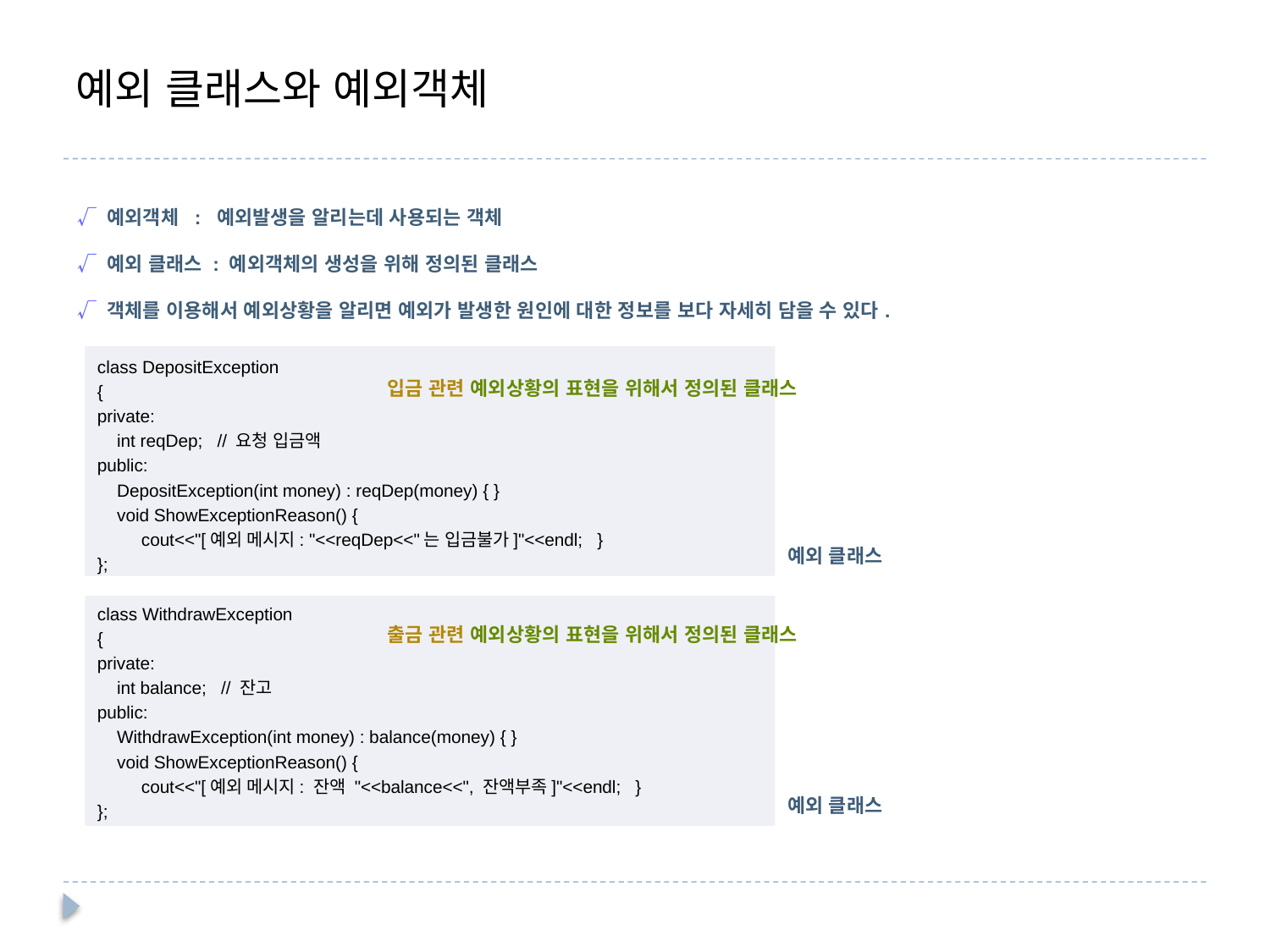

윤성우의 열혈
C++ 프로그래밍
# 예외 클래스와 예외객체
√ 예외객체  :  예외발생을 알리는데 사용되는 객체
√ 예외 클래스 : 예외객체의 생성을 위해 정의된 클래스
√ 객체를 이용해서 예외상황을 알리면 예외가 발생한 원인에 대한 정보를 보다 자세히 담을 수 있다.
class DepositException
{
private:
    int reqDep;   // 요청 입금액
public:
    DepositException(int money) : reqDep(money) { }
    void ShowExceptionReason() {
         cout<<"[예외 메시지: "<<reqDep<<"는 입금불가]"<<endl;   }
};

class WithdrawException
{
private:
    int balance;   // 잔고
public:
    WithdrawException(int money) : balance(money) { }
    void ShowExceptionReason() {
         cout<<"[예외 메시지: 잔액 "<<balance<<", 잔액부족]"<<endl;   }
};

입금 관련 예외상황의 표현을 위해서 정의된 클래스
예외 클래스

출금 관련 예외상황의 표현을 위해서 정의된 클래스
예외 클래스